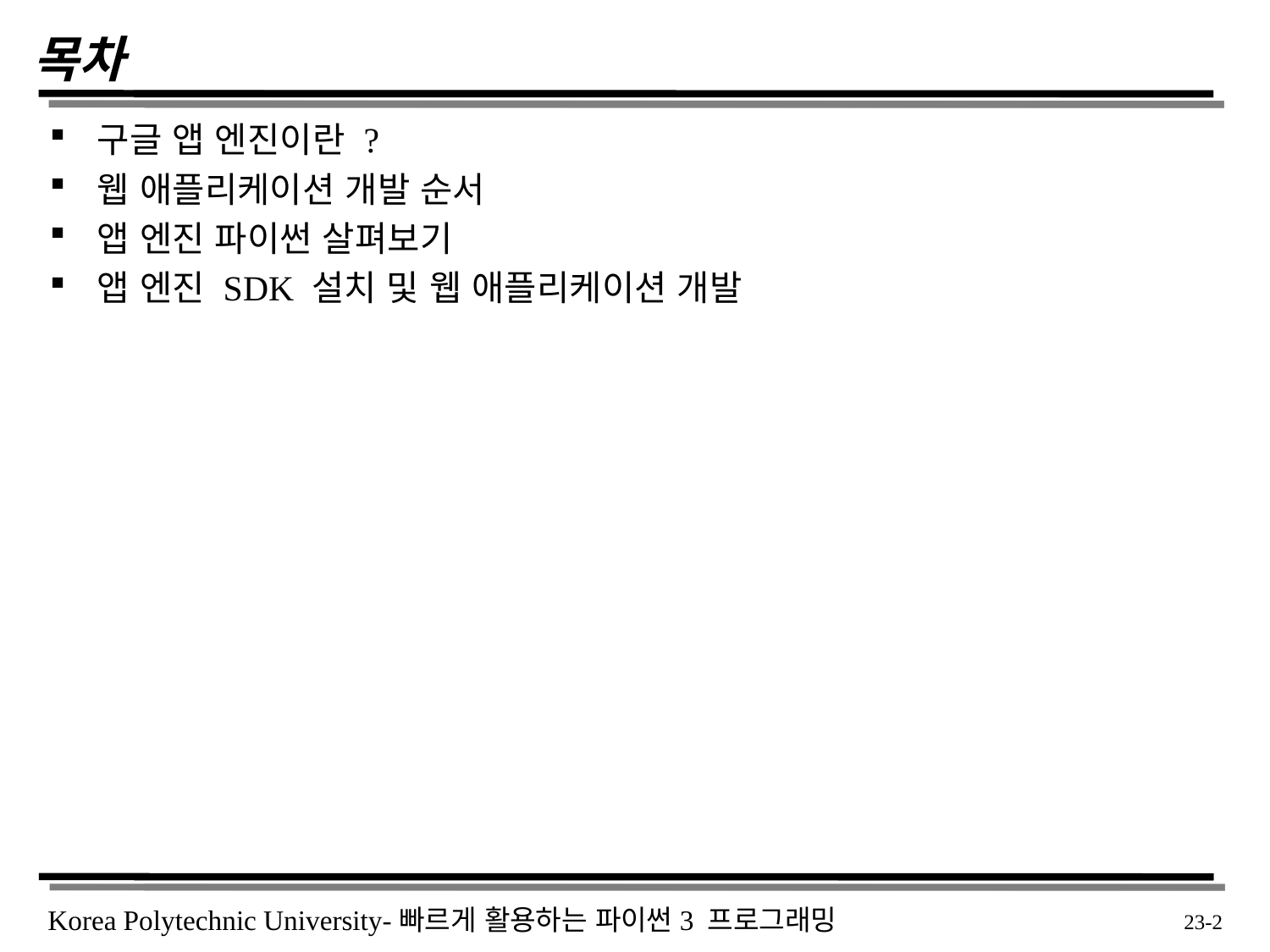

# 목차
구글 앱 엔진이란 ?
웹 애플리케이션 개발 순서
앱 엔진 파이썬 살펴보기
앱 엔진 SDK 설치 및 웹 애플리케이션 개발
 23-2